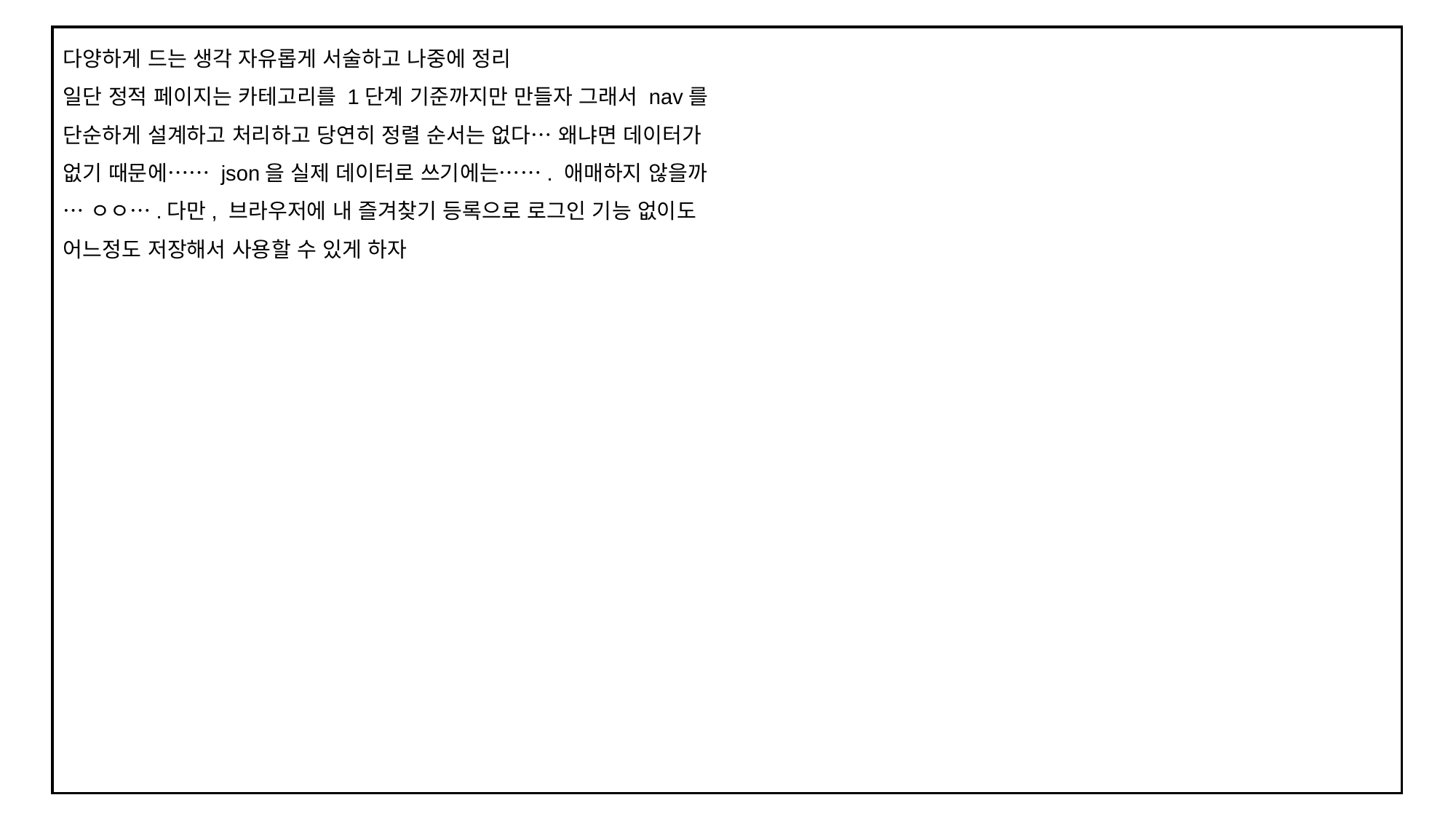

다양하게 드는 생각 자유롭게 서술하고 나중에 정리
일단 정적 페이지는 카테고리를 1단계 기준까지만 만들자 그래서 nav를 단순하게 설계하고 처리하고 당연히 정렬 순서는 없다… 왜냐면 데이터가 없기 때문에…… json을 실제 데이터로 쓰기에는……. 애매하지 않을까… ㅇㅇ….다만, 브라우저에 내 즐겨찾기 등록으로 로그인 기능 없이도 어느정도 저장해서 사용할 수 있게 하자